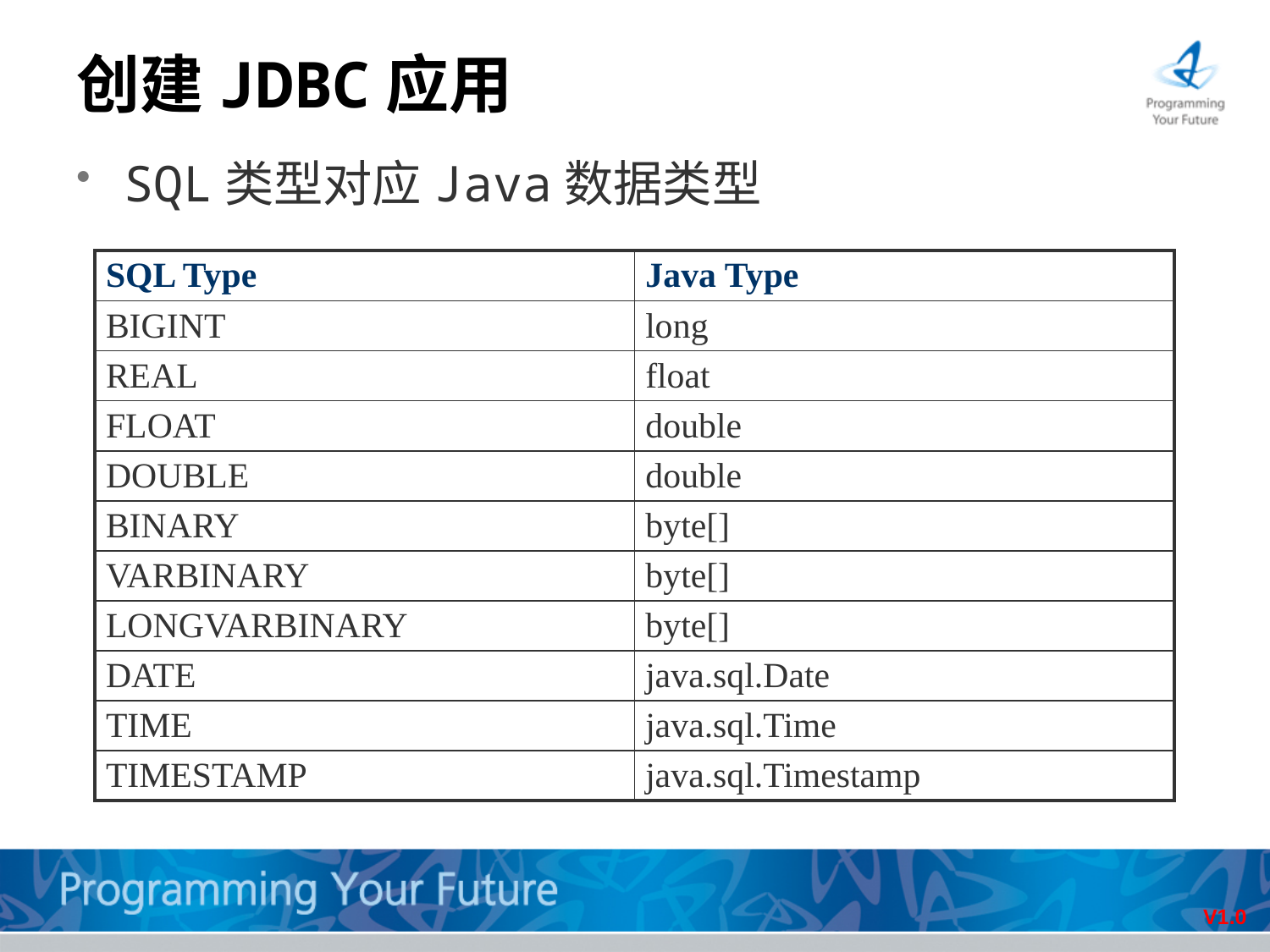

# 创建JDBC应用
SQL类型对应Java数据类型

| SQL Type | Java Type |
| --- | --- |
| BIGINT | long |
| REAL | float |
| FLOAT | double |
| DOUBLE | double |
| BINARY | byte[] |
| VARBINARY | byte[] |
| LONGVARBINARY | byte[] |
| DATE | java.sql.Date |
| TIME | java.sql.Time |
| TIMESTAMP | java.sql.Timestamp |